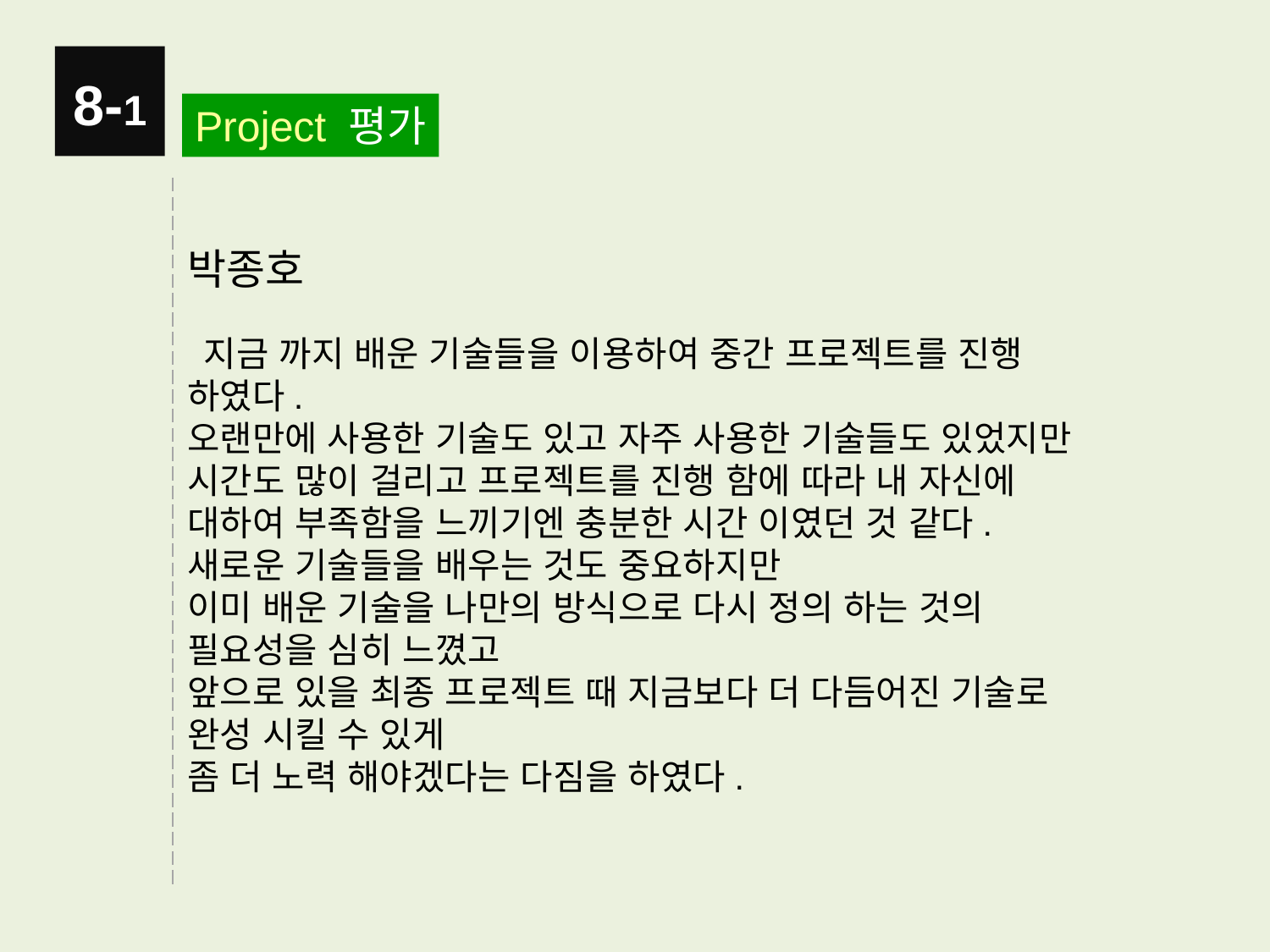

8-1
Project 평가
박종호

 지금 까지 배운 기술들을 이용하여 중간 프로젝트를 진행 하였다.
오랜만에 사용한 기술도 있고 자주 사용한 기술들도 있었지만 시간도 많이 걸리고 프로젝트를 진행 함에 따라 내 자신에 대하여 부족함을 느끼기엔 충분한 시간 이였던 것 같다.
새로운 기술들을 배우는 것도 중요하지만
이미 배운 기술을 나만의 방식으로 다시 정의 하는 것의 필요성을 심히 느꼈고
앞으로 있을 최종 프로젝트 때 지금보다 더 다듬어진 기술로 완성 시킬 수 있게
좀 더 노력 해야겠다는 다짐을 하였다.